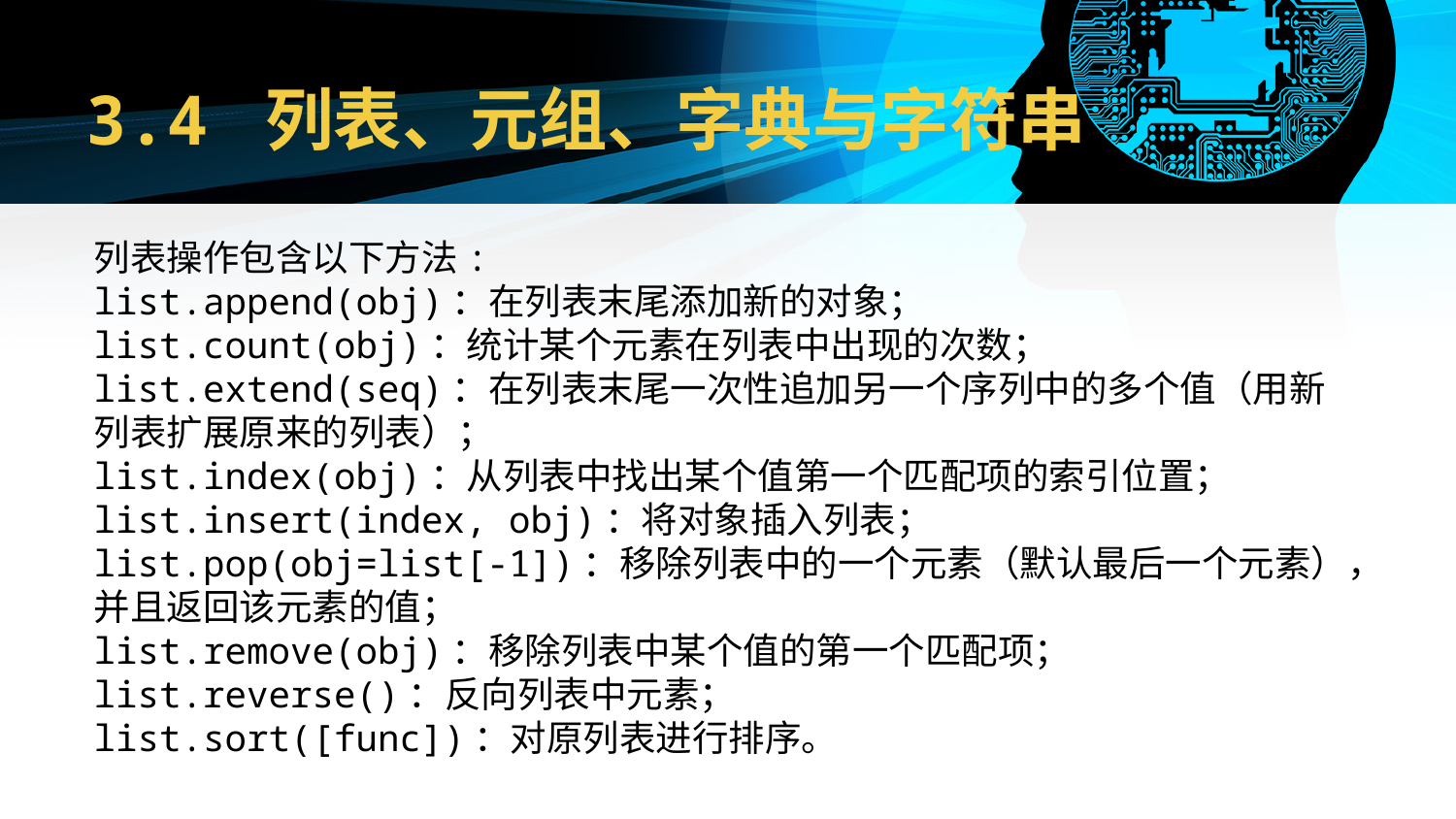

# 3.4 列表、元组、字典与字符串
列表操作包含以下方法:
list.append(obj)：在列表末尾添加新的对象；
list.count(obj)：统计某个元素在列表中出现的次数；
list.extend(seq)：在列表末尾一次性追加另一个序列中的多个值（用新列表扩展原来的列表）；
list.index(obj)：从列表中找出某个值第一个匹配项的索引位置；
list.insert(index, obj)：将对象插入列表；
list.pop(obj=list[-1])：移除列表中的一个元素（默认最后一个元素），并且返回该元素的值；
list.remove(obj)：移除列表中某个值的第一个匹配项；
list.reverse()：反向列表中元素；
list.sort([func])：对原列表进行排序。